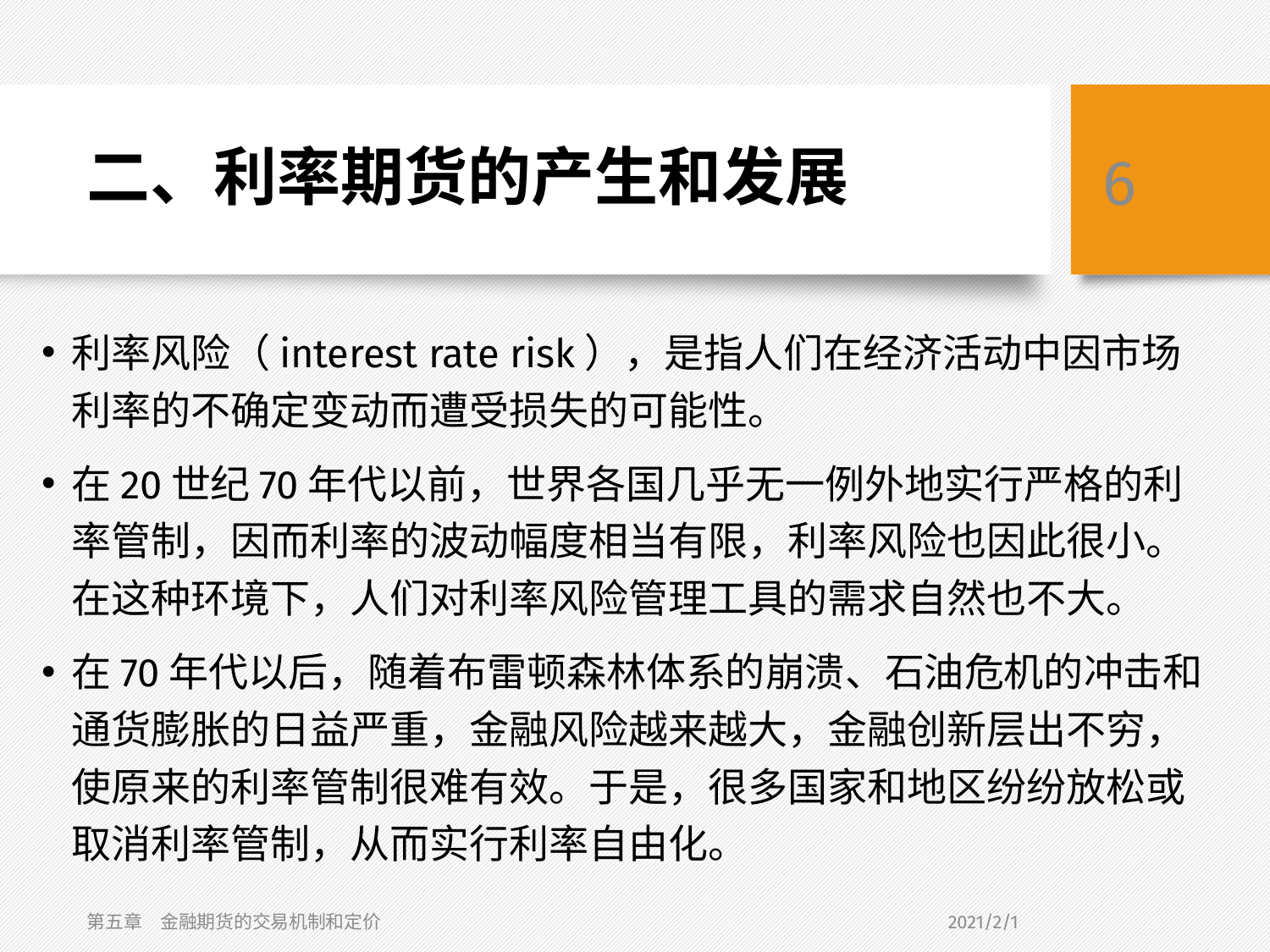

# 二、利率期货的产生和发展
6
利率风险（interest rate risk），是指人们在经济活动中因市场利率的不确定变动而遭受损失的可能性。
在20世纪70年代以前，世界各国几乎无一例外地实行严格的利率管制，因而利率的波动幅度相当有限，利率风险也因此很小。在这种环境下，人们对利率风险管理工具的需求自然也不大。
在70年代以后，随着布雷顿森林体系的崩溃、石油危机的冲击和通货膨胀的日益严重，金融风险越来越大，金融创新层出不穷，使原来的利率管制很难有效。于是，很多国家和地区纷纷放松或取消利率管制，从而实行利率自由化。
2021/2/1
第五章　金融期货的交易机制和定价